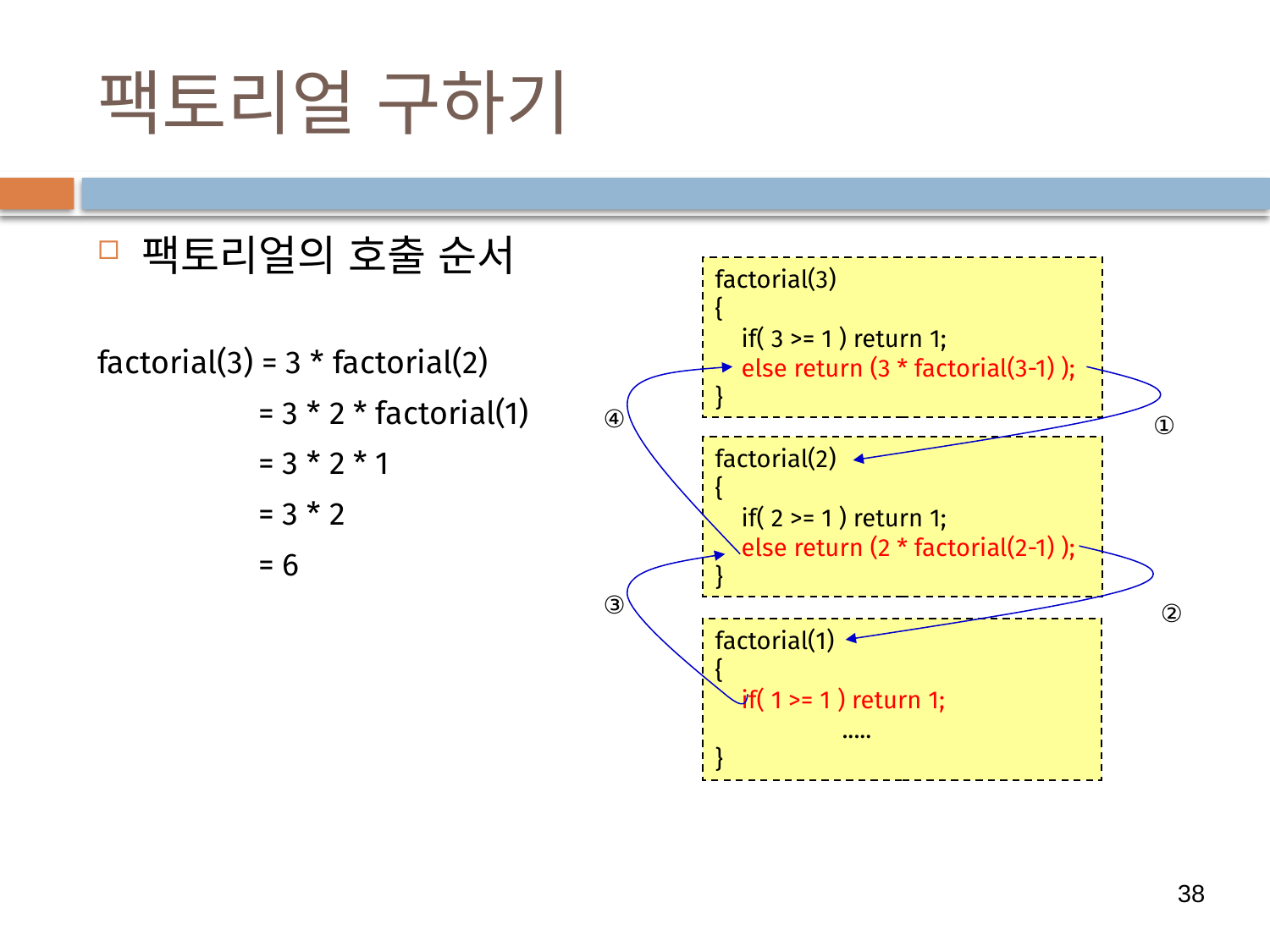

# 팩토리얼 구하기
팩토리얼의 호출 순서

factorial(3) = 3 * factorial(2)
                   = 3 * 2 * factorial(1)
                   = 3 * 2 * 1
                   = 3 * 2
                   = 6

factorial(3)
{
    if( 3 >= 1 ) return 1;
    else return (3 * factorial(3-1) );
}

④
①
factorial(2)
{
    if( 2 >= 1 ) return 1;
    else return (2 * factorial(2-1) );
}

③
②
factorial(1)
{
    if( 1 >= 1 ) return 1;
	.....
}
38